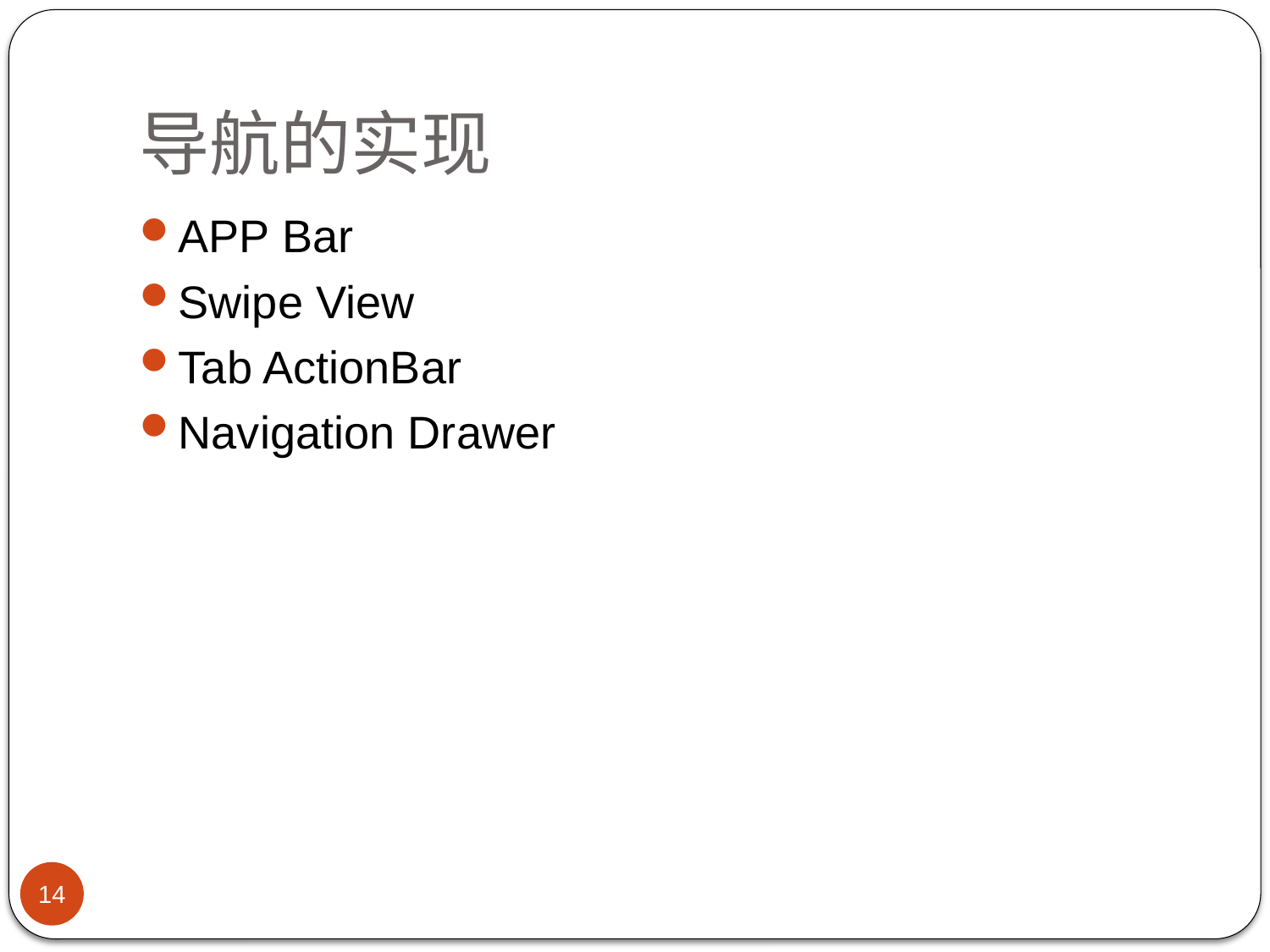

# 导航的实现
APP Bar
Swipe View
Tab ActionBar
Navigation Drawer
14